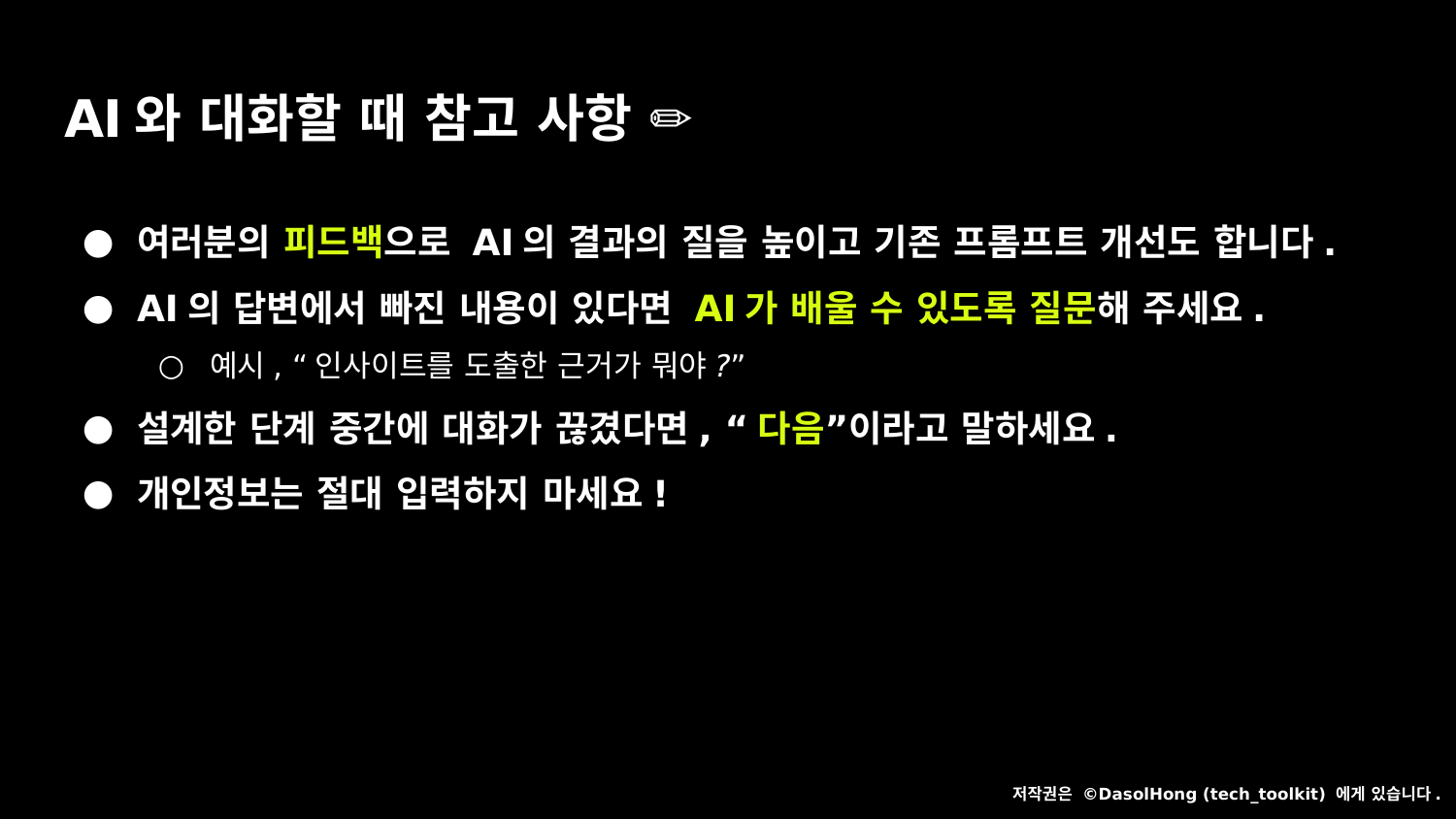

# AI와 대화할 때 참고 사항 ✏️
여러분의 피드백으로 AI의 결과의 질을 높이고 기존 프롬프트 개선도 합니다.
AI의 답변에서 빠진 내용이 있다면 AI가 배울 수 있도록 질문해 주세요.
예시, “인사이트를 도출한 근거가 뭐야?”
설계한 단계 중간에 대화가 끊겼다면, “다음”이라고 말하세요.
개인정보는 절대 입력하지 마세요!

저작권은 ©DasolHong (tech_toolkit) 에게 있습니다.